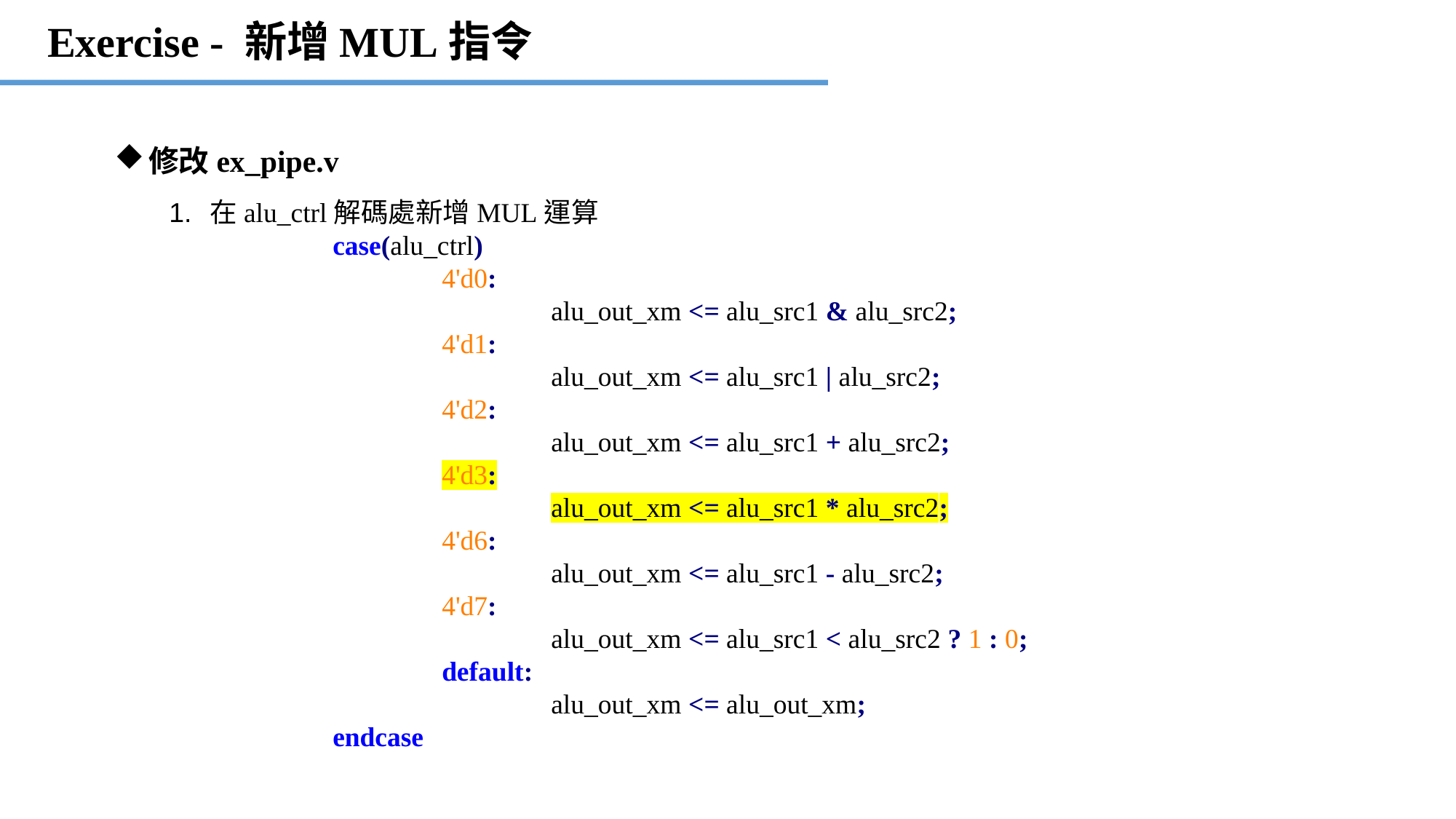

Exercise - 新增MUL指令

修改ex_pipe.v
在alu_ctrl解碼處新增MUL運算
 		case(alu_ctrl)
		  	4'd0:
				alu_out_xm <= alu_src1 & alu_src2;
			4'd1:
				alu_out_xm <= alu_src1 | alu_src2;
			4'd2:
				alu_out_xm <= alu_src1 + alu_src2;
			4'd3:
				alu_out_xm <= alu_src1 * alu_src2;
			4'd6:
				alu_out_xm <= alu_src1 - alu_src2;
			4'd7:
				alu_out_xm <= alu_src1 < alu_src2 ? 1 : 0;
			default:
				alu_out_xm <= alu_out_xm;
		endcase